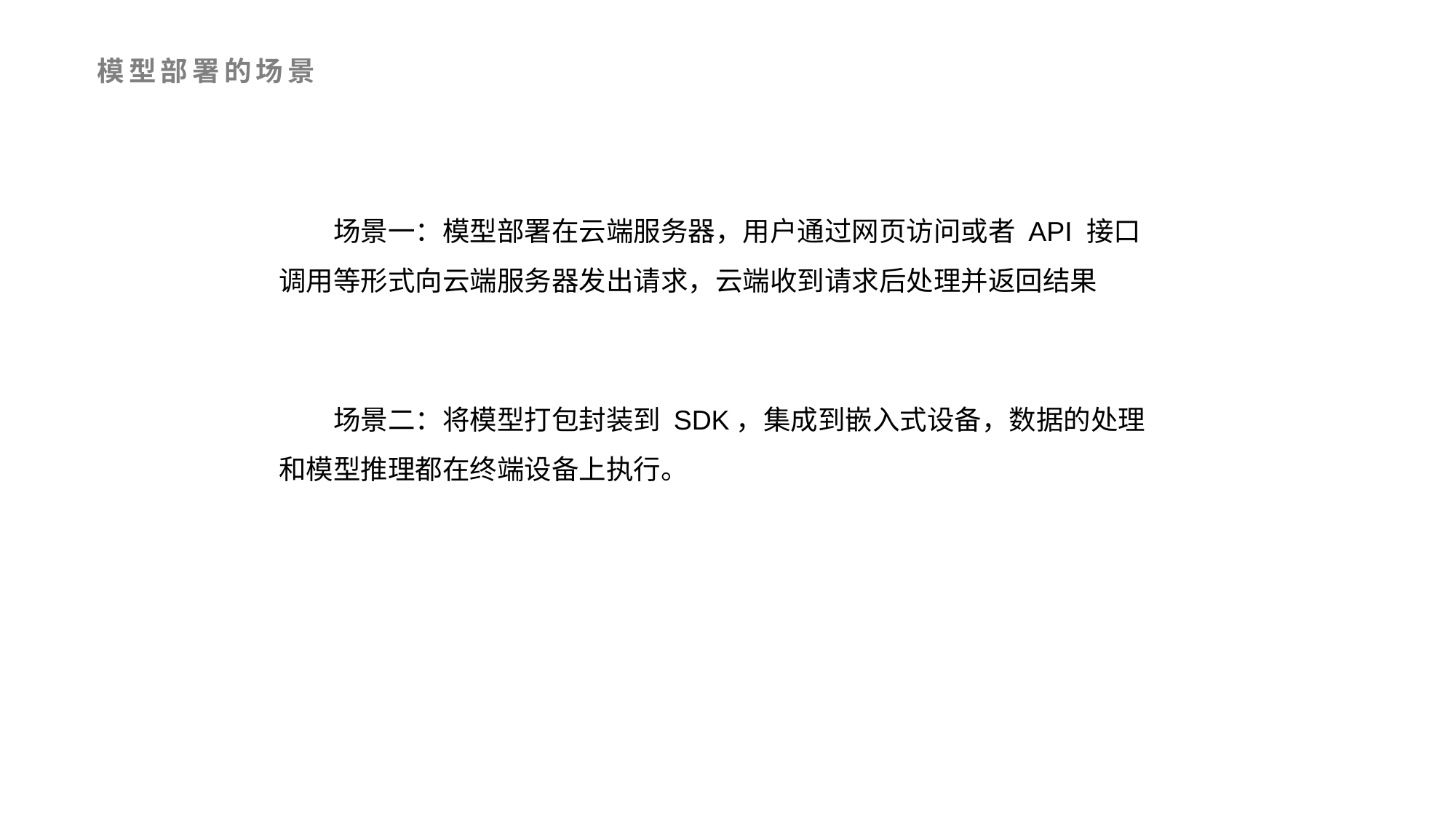

模型部署的场景
场景一：模型部署在云端服务器，用户通过网页访问或者 API 接口调用等形式向云端服务器发出请求，云端收到请求后处理并返回结果
场景二：将模型打包封装到 SDK，集成到嵌入式设备，数据的处理和模型推理都在终端设备上执行。